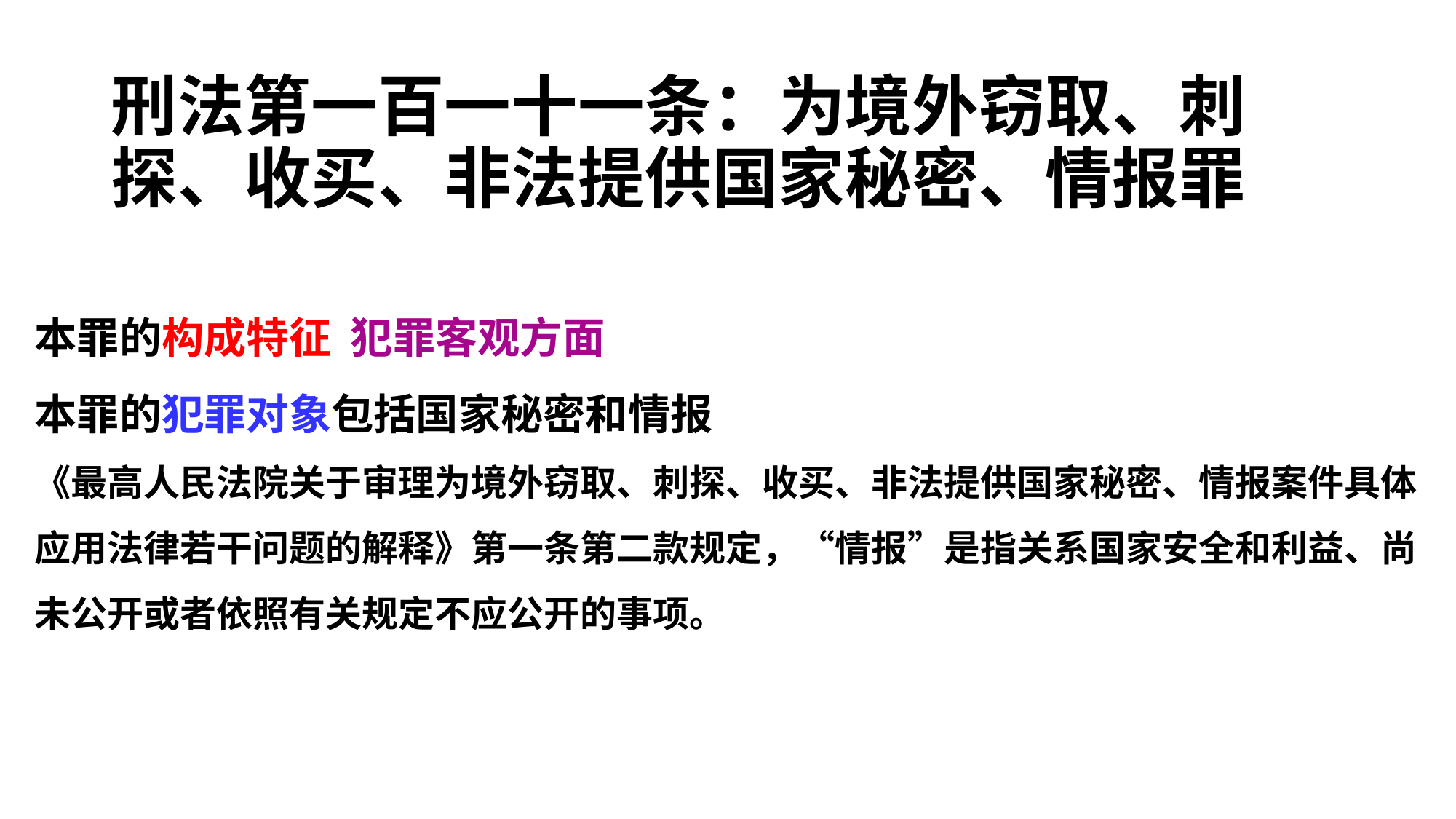

# 刑法第一百一十一条：为境外窃取、刺 探、收买、非法提供国家秘密、情报罪
本罪的构成特征  犯罪客观方面
本罪的犯罪对象包括国家秘密和情报
《最高人民法院关于审理为境外窃取、刺探、收买、非法提供国家秘密、情报案件具体应用法律若干问题的解释》第一条第二款规定，“情报”是指关系国家安全和利益、尚未公开或者依照有关规定不应公开的事项。